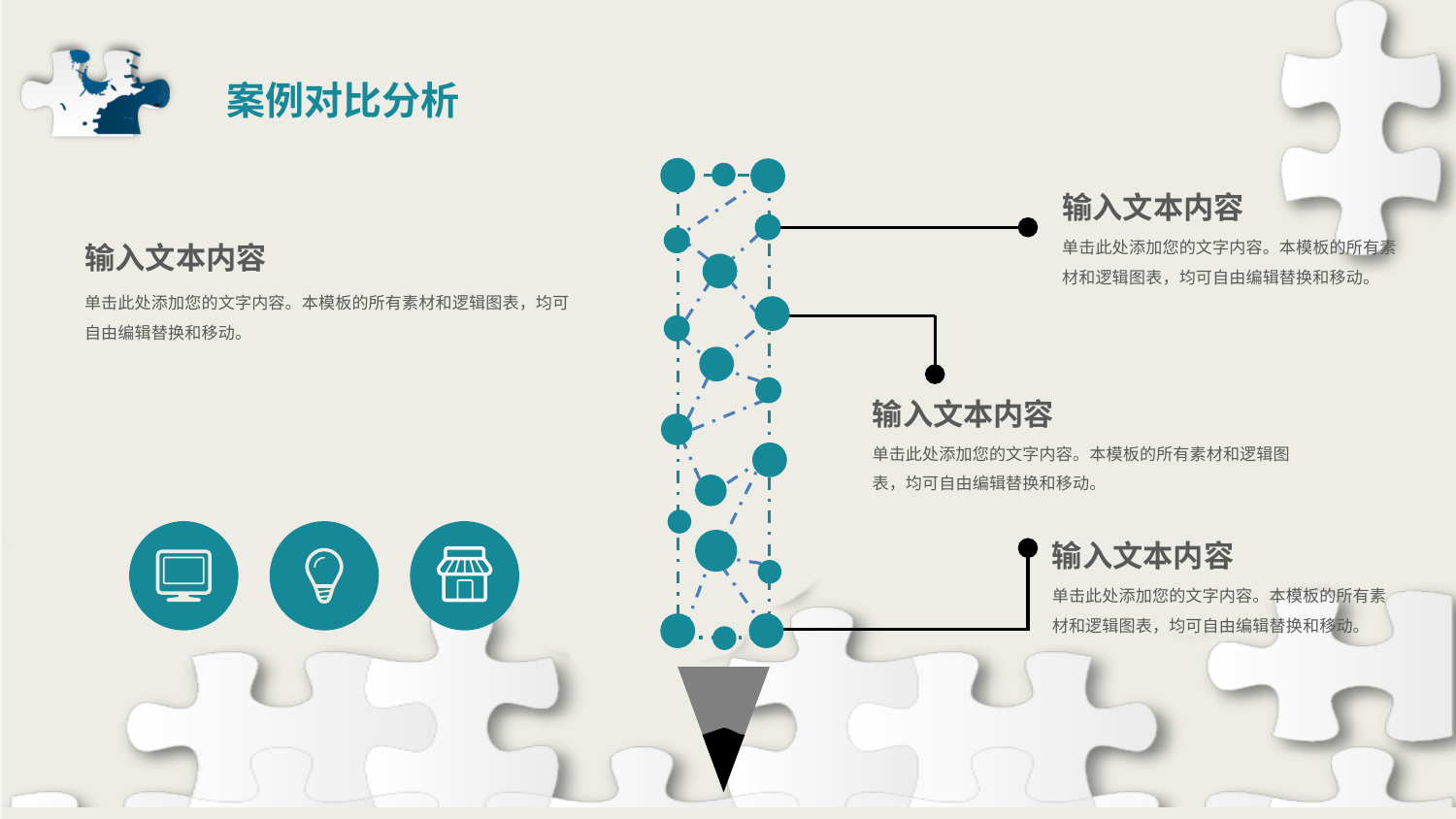

案例对比分析

输入文本内容
单击此处添加您的文字内容。本模板的所有素材和逻辑图表，均可自由编辑替换和移动。
输入文本内容
单击此处添加您的文字内容。本模板的所有素材和逻辑图表，均可自由编辑替换和移动。
输入文本内容
单击此处添加您的文字内容。本模板的所有素材和逻辑图表，均可自由编辑替换和移动。

输入文本内容
单击此处添加您的文字内容。本模板的所有素材和逻辑图表，均可自由编辑替换和移动。